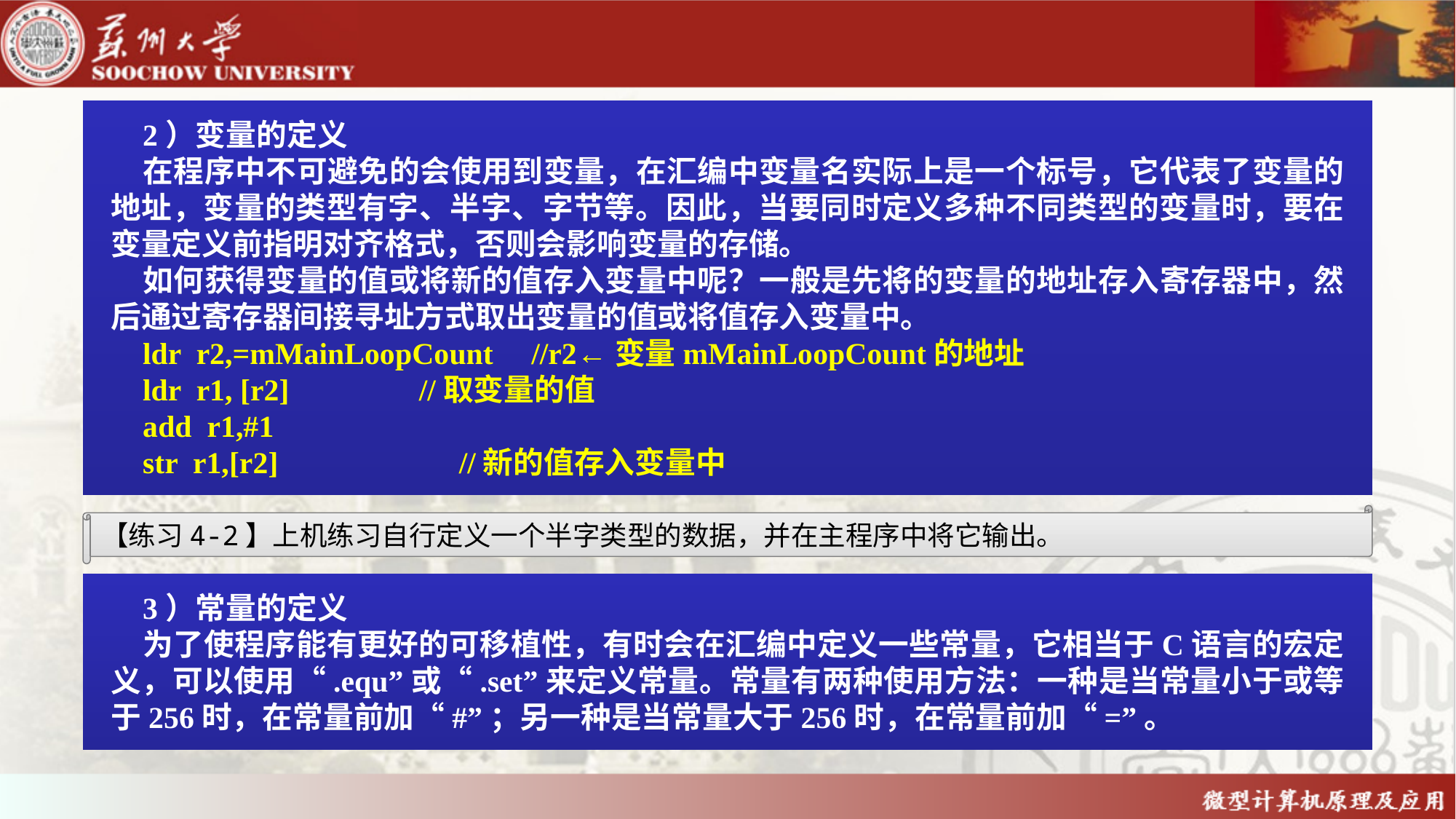

2）变量的定义
在程序中不可避免的会使用到变量，在汇编中变量名实际上是一个标号，它代表了变量的地址，变量的类型有字、半字、字节等。因此，当要同时定义多种不同类型的变量时，要在变量定义前指明对齐格式，否则会影响变量的存储。
如何获得变量的值或将新的值存入变量中呢？一般是先将的变量的地址存入寄存器中，然后通过寄存器间接寻址方式取出变量的值或将值存入变量中。
ldr  r2,=mMainLoopCount     //r2←变量mMainLoopCount的地址
ldr  r1, [r2]                 //取变量的值
add  r1,#1
str  r1,[r2]	                 //新的值存入变量中
【练习4-2】上机练习自行定义一个半字类型的数据，并在主程序中将它输出。
3）常量的定义
为了使程序能有更好的可移植性，有时会在汇编中定义一些常量，它相当于C语言的宏定义，可以使用“.equ”或“.set”来定义常量。常量有两种使用方法：一种是当常量小于或等于256时，在常量前加“#”；另一种是当常量大于256时，在常量前加“=”。